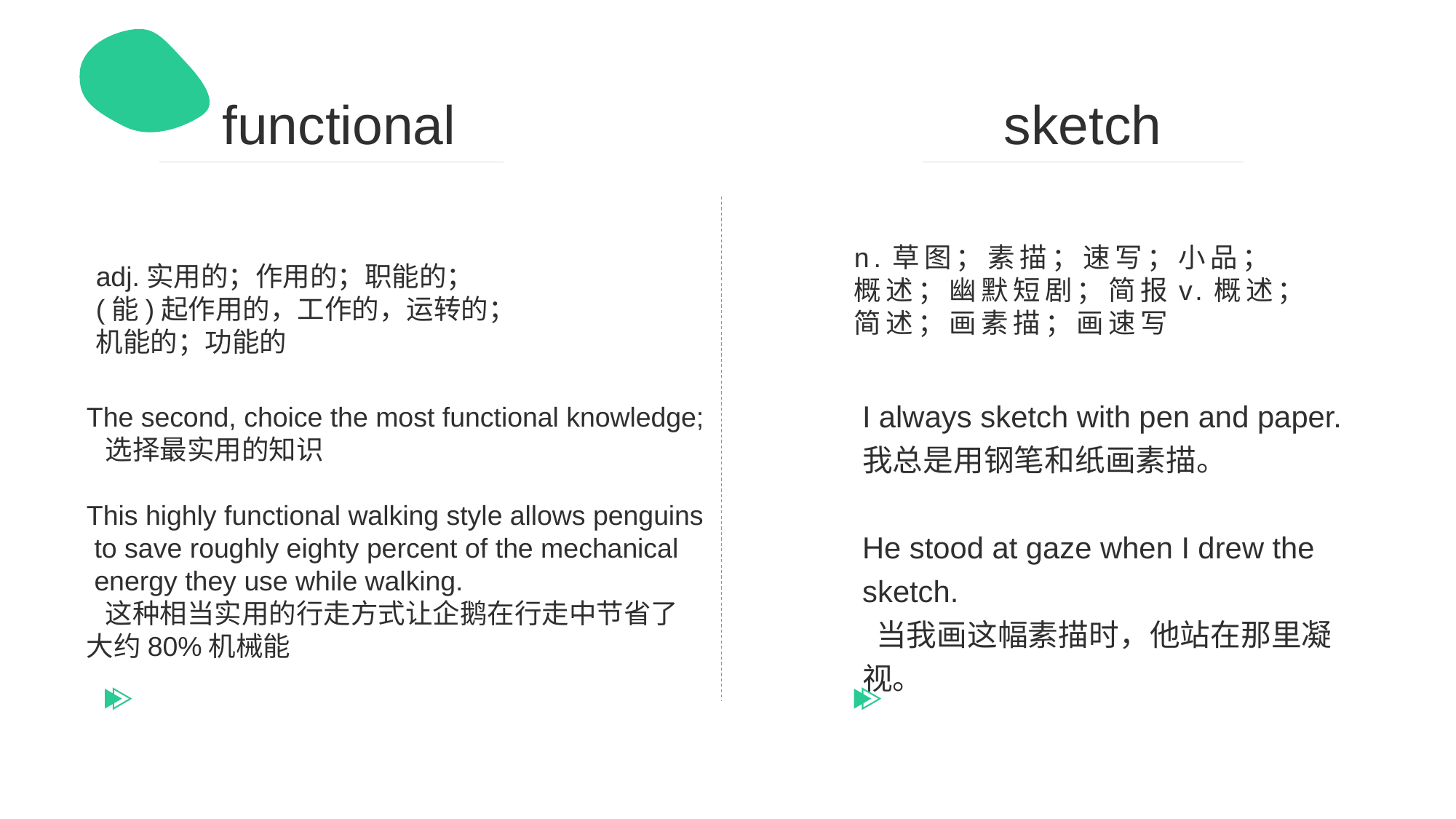

functional
sketch

n.草图；素描；速写；小品；概述；幽默短剧；简报v.概述；简述；画素描；画速写
I always sketch with pen and paper.  我总是用钢笔和纸画素描。

He stood at gaze when I drew the sketch.
 当我画这幅素描时，他站在那里凝视。
adj.实用的；作用的；职能的；
(能)起作用的，工作的，运转的；
机能的；功能的
The second, choice the most functional knowledge;
  选择最实用的知识

This highly functional walking style allows penguins
 to save roughly eighty percent of the mechanical
 energy they use while walking.
  这种相当实用的行走方式让企鹅在行走中节省了
大约80%机械能